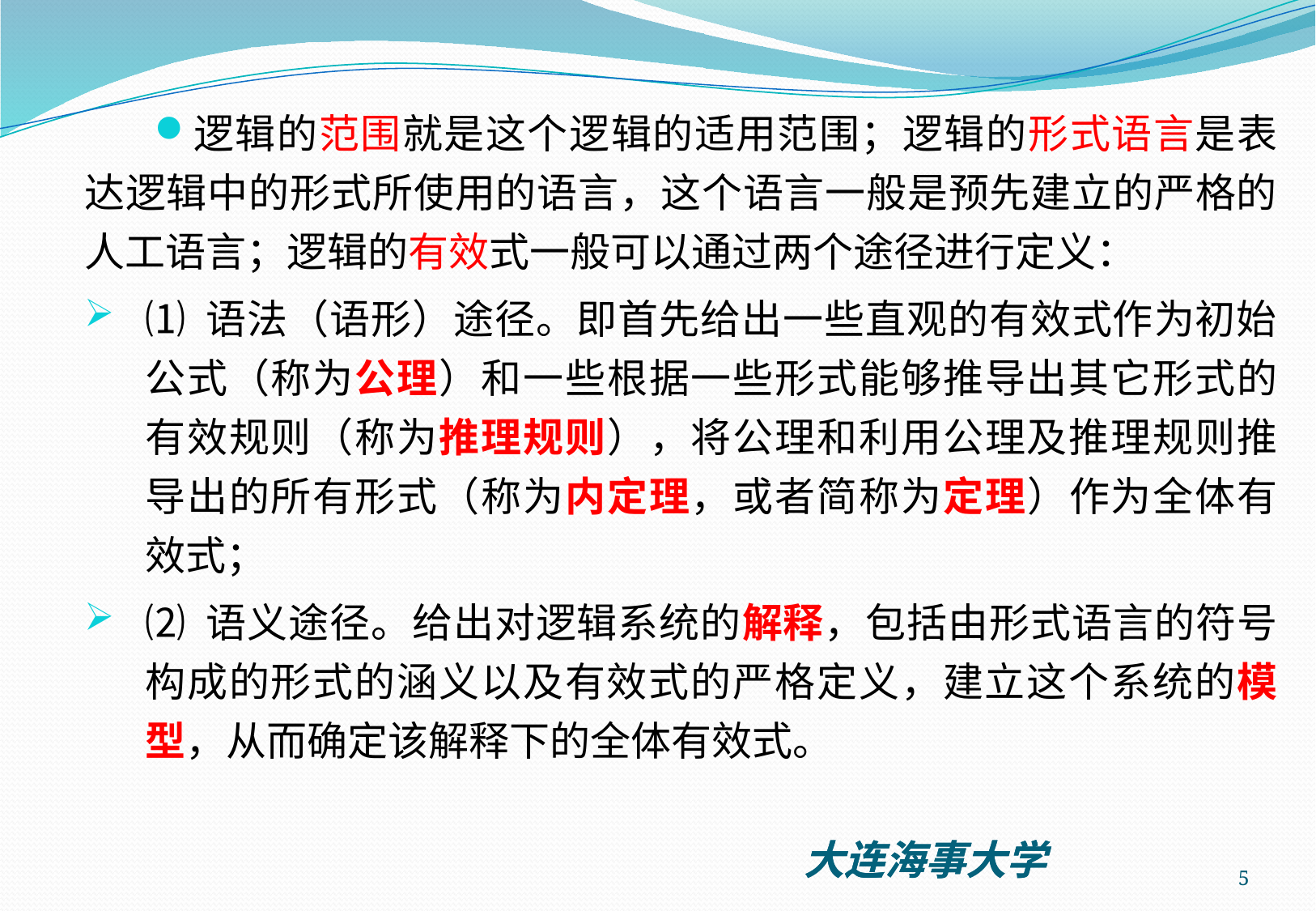

逻辑的范围就是这个逻辑的适用范围；逻辑的形式语言是表达逻辑中的形式所使用的语言，这个语言一般是预先建立的严格的人工语言；逻辑的有效式一般可以通过两个途径进行定义：
⑴ 语法（语形）途径。即首先给出一些直观的有效式作为初始公式（称为公理）和一些根据一些形式能够推导出其它形式的有效规则（称为推理规则），将公理和利用公理及推理规则推导出的所有形式（称为内定理，或者简称为定理）作为全体有效式；
⑵ 语义途径。给出对逻辑系统的解释，包括由形式语言的符号构成的形式的涵义以及有效式的严格定义，建立这个系统的模型，从而确定该解释下的全体有效式。
5